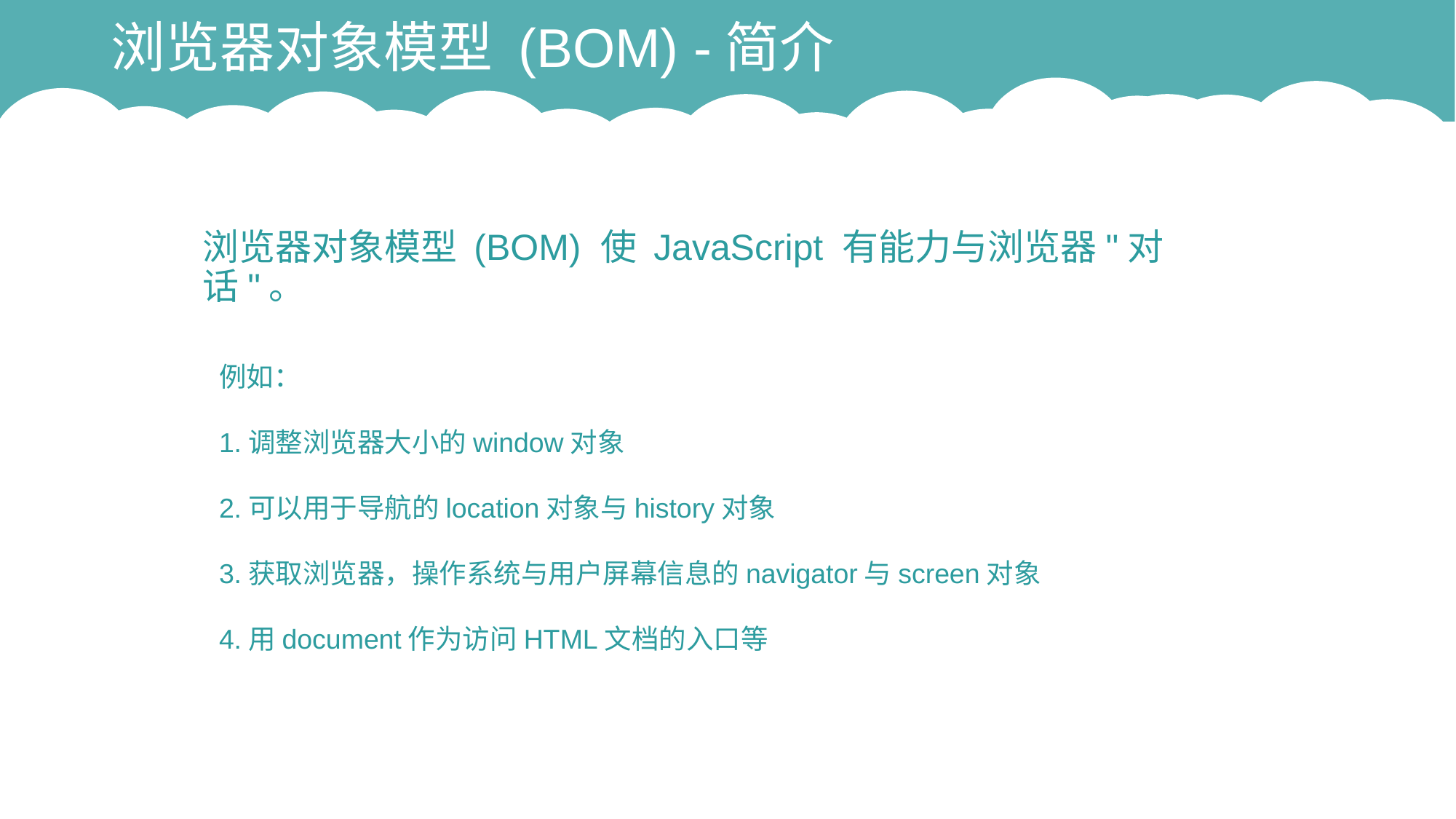

# 浏览器对象模型 (BOM) -简介
浏览器对象模型 (BOM) 使 JavaScript 有能力与浏览器"对话"。
例如：

1.调整浏览器大小的window对象

2.可以用于导航的location对象与history对象

3.获取浏览器，操作系统与用户屏幕信息的navigator与screen对象

4.用document作为访问HTML文档的入口等